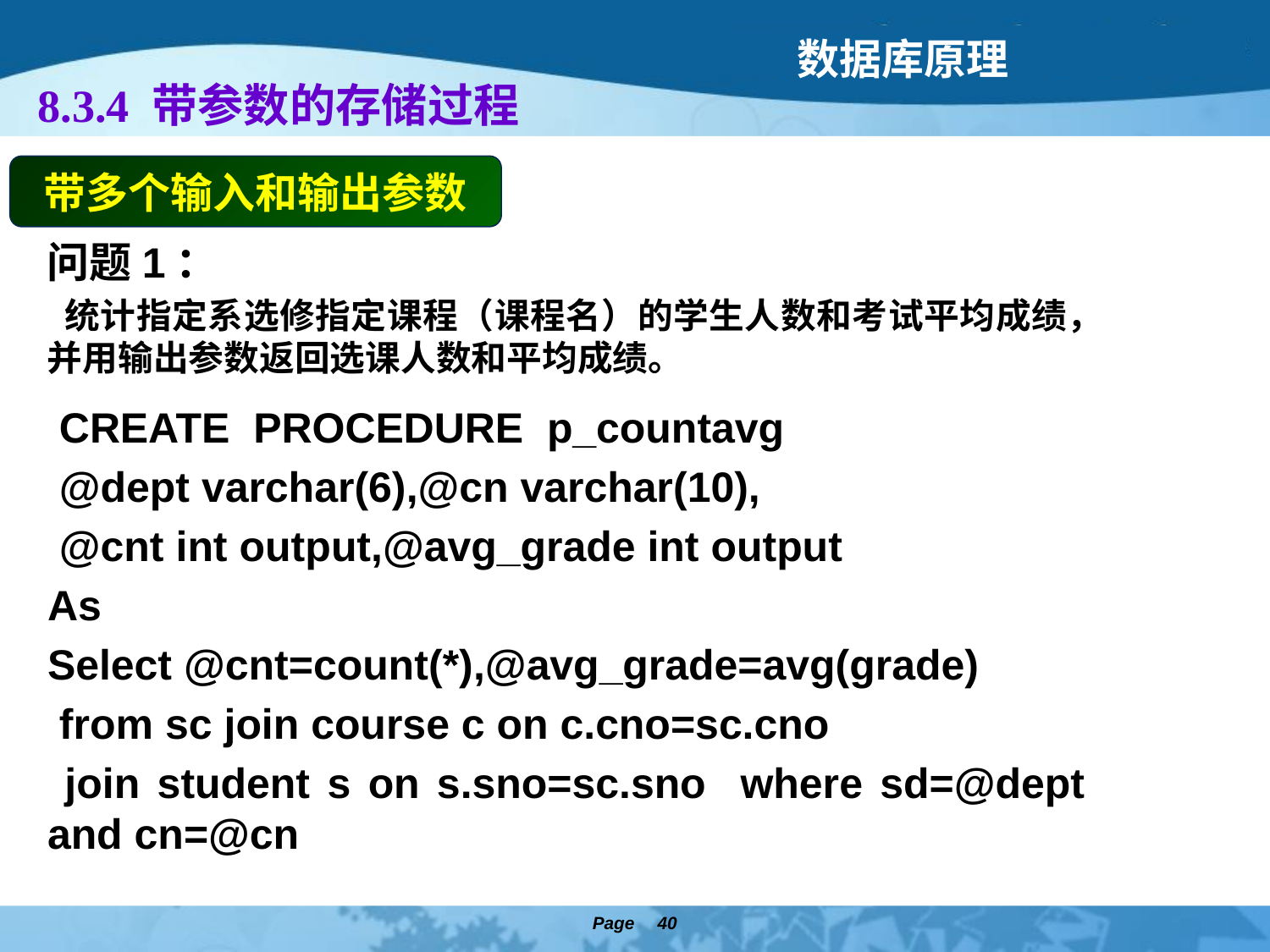

# 8.3.4 带参数的存储过程

带多个输入和输出参数
问题1：
 统计指定系选修指定课程（课程名）的学生人数和考试平均成绩，并用输出参数返回选课人数和平均成绩。
 CREATE  PROCEDURE  p_countavg
 @dept varchar(6),@cn varchar(10),
 @cnt int output,@avg_grade int output
As
Select @cnt=count(*),@avg_grade=avg(grade)
 from sc join course c on c.cno=sc.cno
 join student s on s.sno=sc.sno  where sd=@dept  and cn=@cn